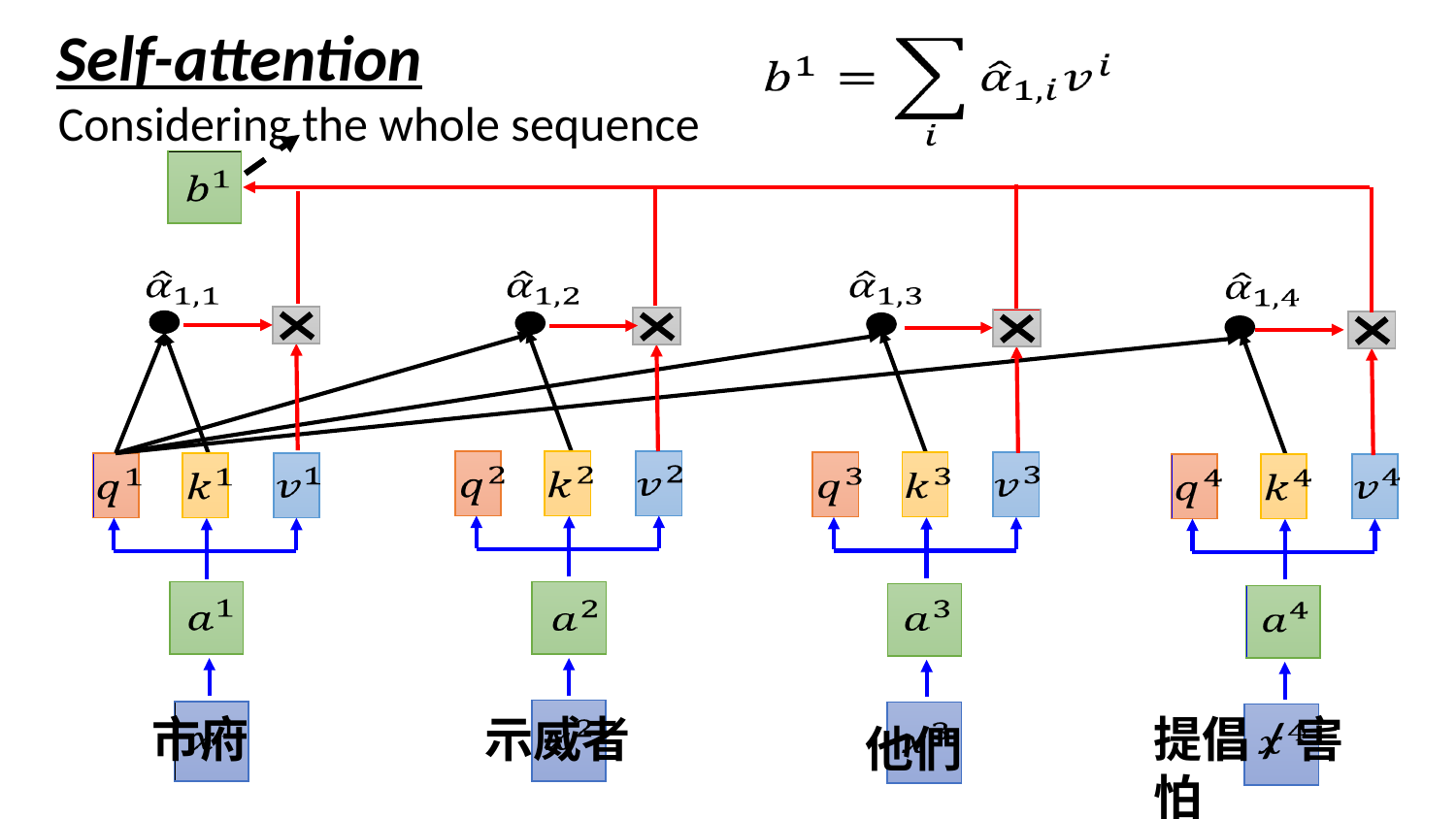

Self-attention

Considering the whole sequence

市府
示威者
提倡/害怕
他們